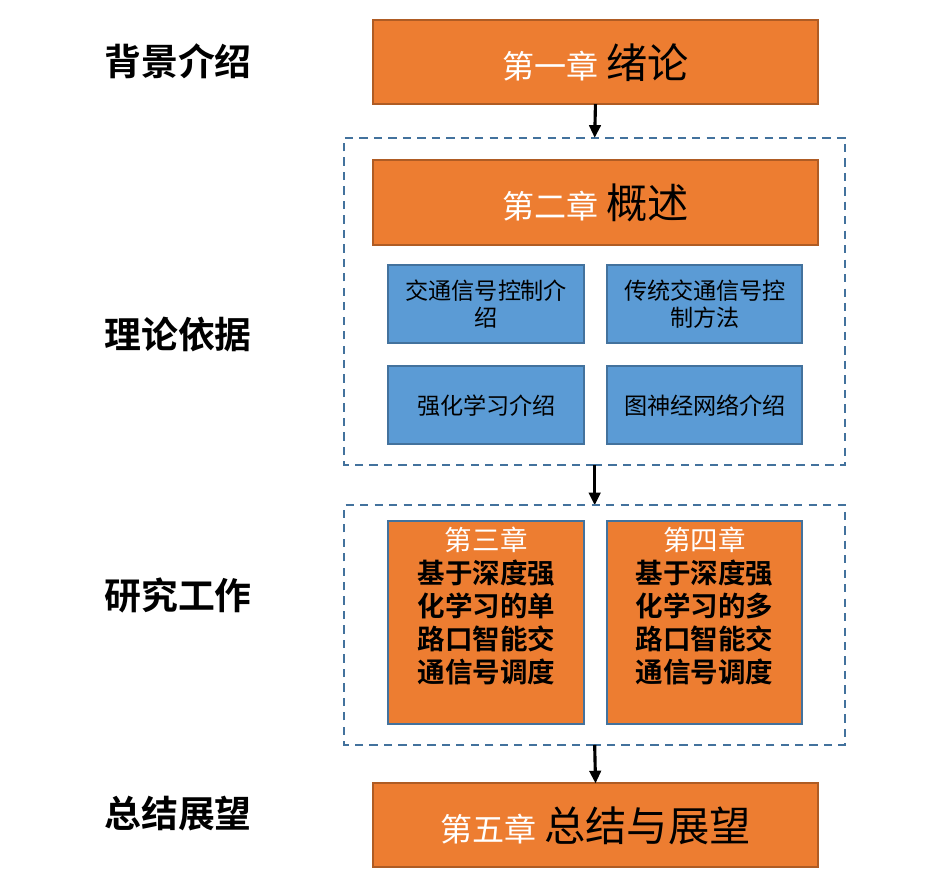

第一章 绪论
背景介绍

第二章 概述
传统交通信号控制方法
交通信号控制介绍
强化学习介绍
图神经网络介绍
理论依据

第三章
基于深度强化学习的单路口智能交通信号调度

第四章
基于深度强化学习的多路口智能交通信号调度

研究工作
总结展望
第五章 总结与展望